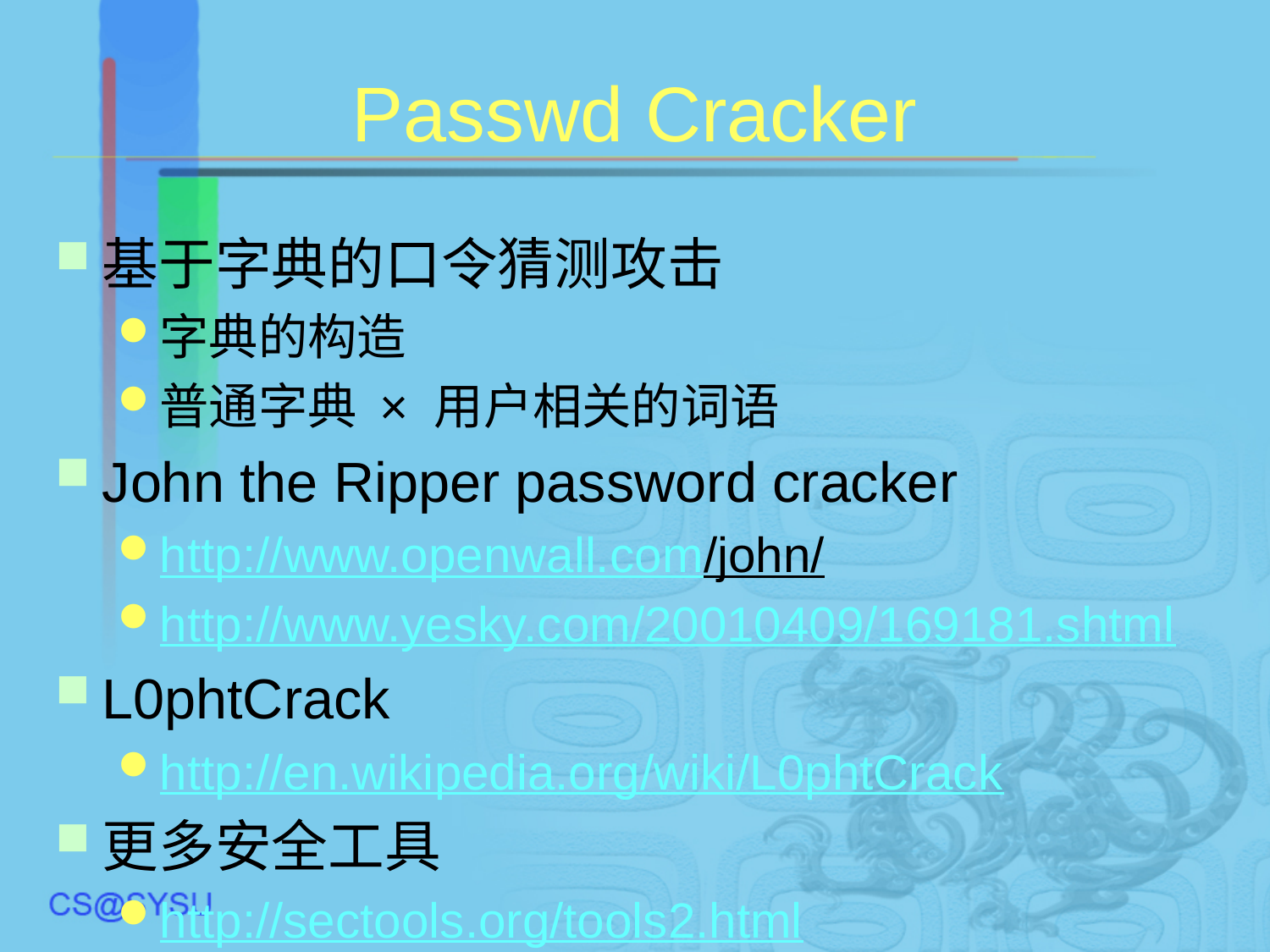

# Passwd Cracker
基于字典的口令猜测攻击
字典的构造
普通字典 × 用户相关的词语
John the Ripper password cracker
http://www.openwall.com/john/
http://www.yesky.com/20010409/169181.shtml
L0phtCrack
http://en.wikipedia.org/wiki/L0phtCrack
更多安全工具
http://sectools.org/tools2.html